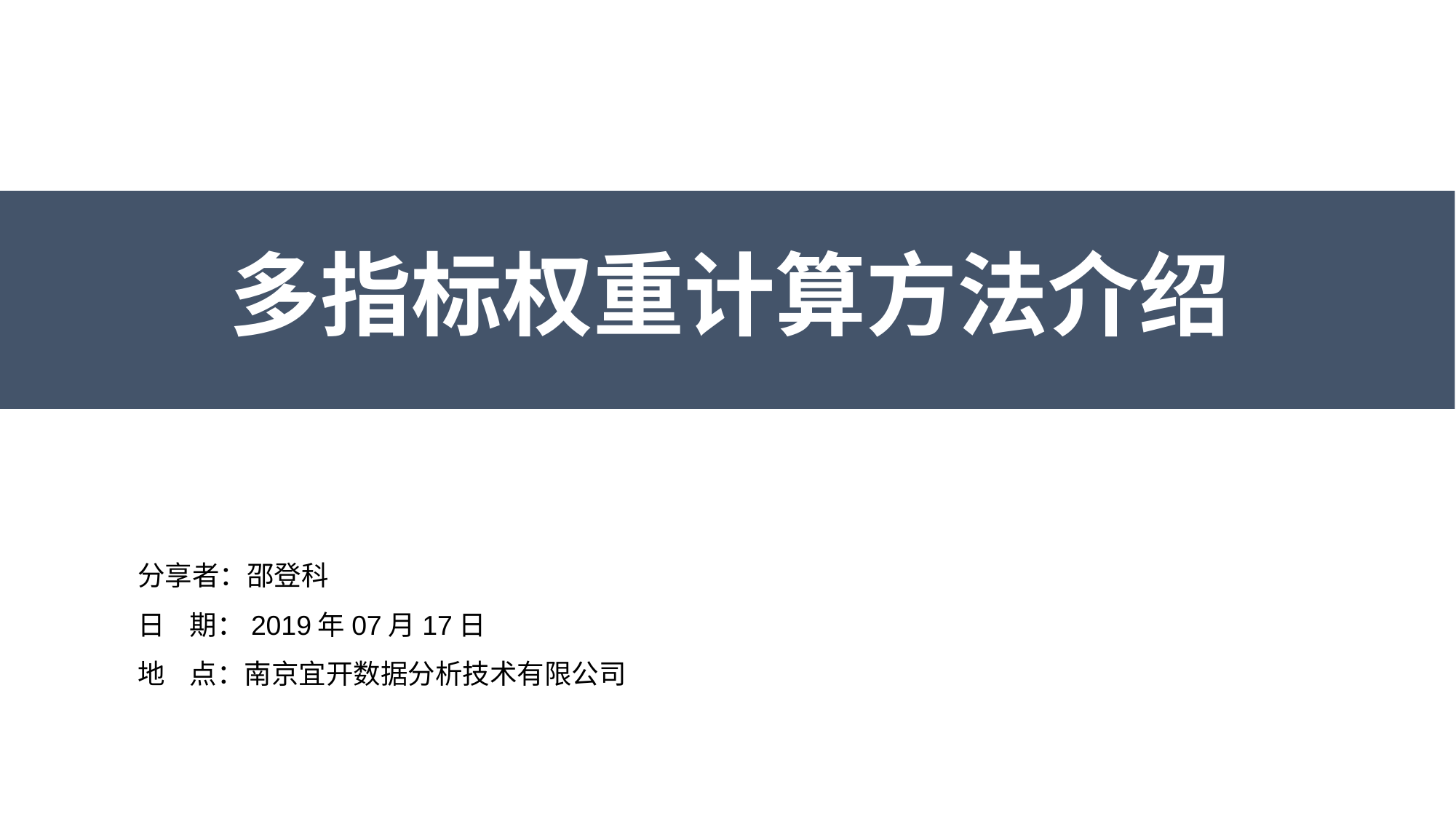

多指标权重计算方法介绍
分享者：邵登科
日    期：2019年07月17日
地    点：南京宜开数据分析技术有限公司